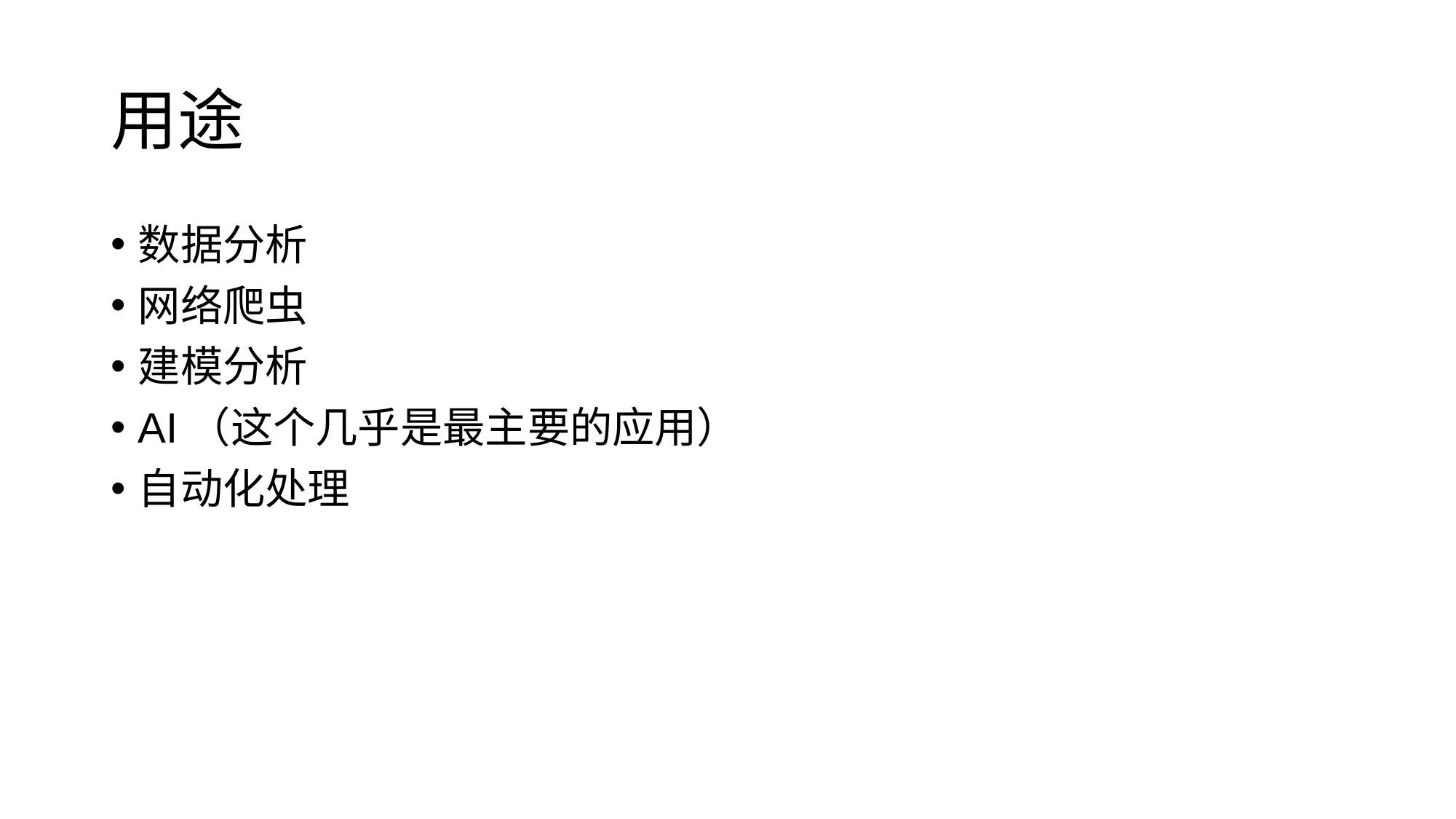

# 用途
数据分析
网络爬虫
建模分析
AI（这个几乎是最主要的应用）
自动化处理